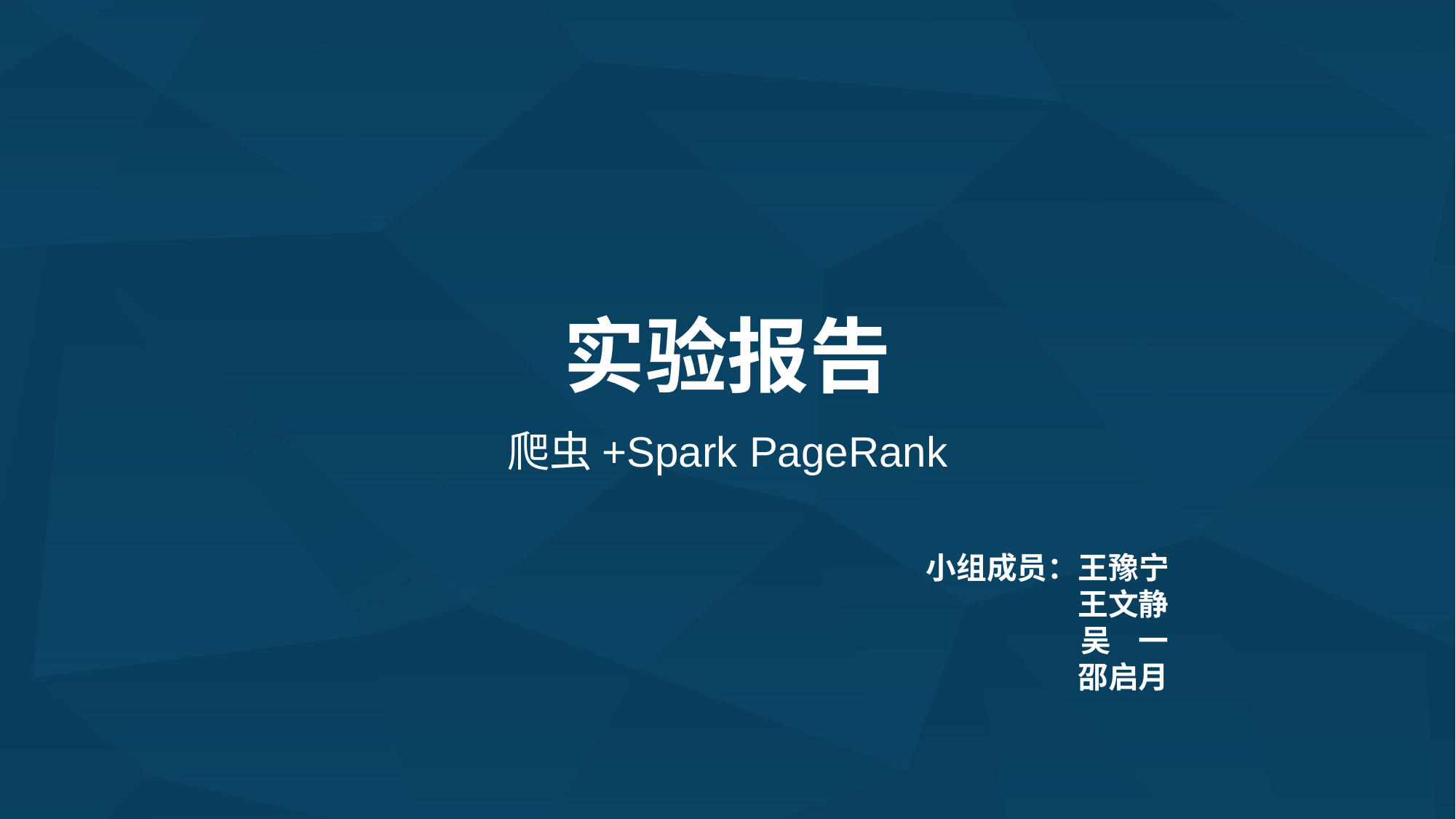

实验报告
爬虫+Spark PageRank
小组成员：王豫宁
王文静
吴    一
邵启月